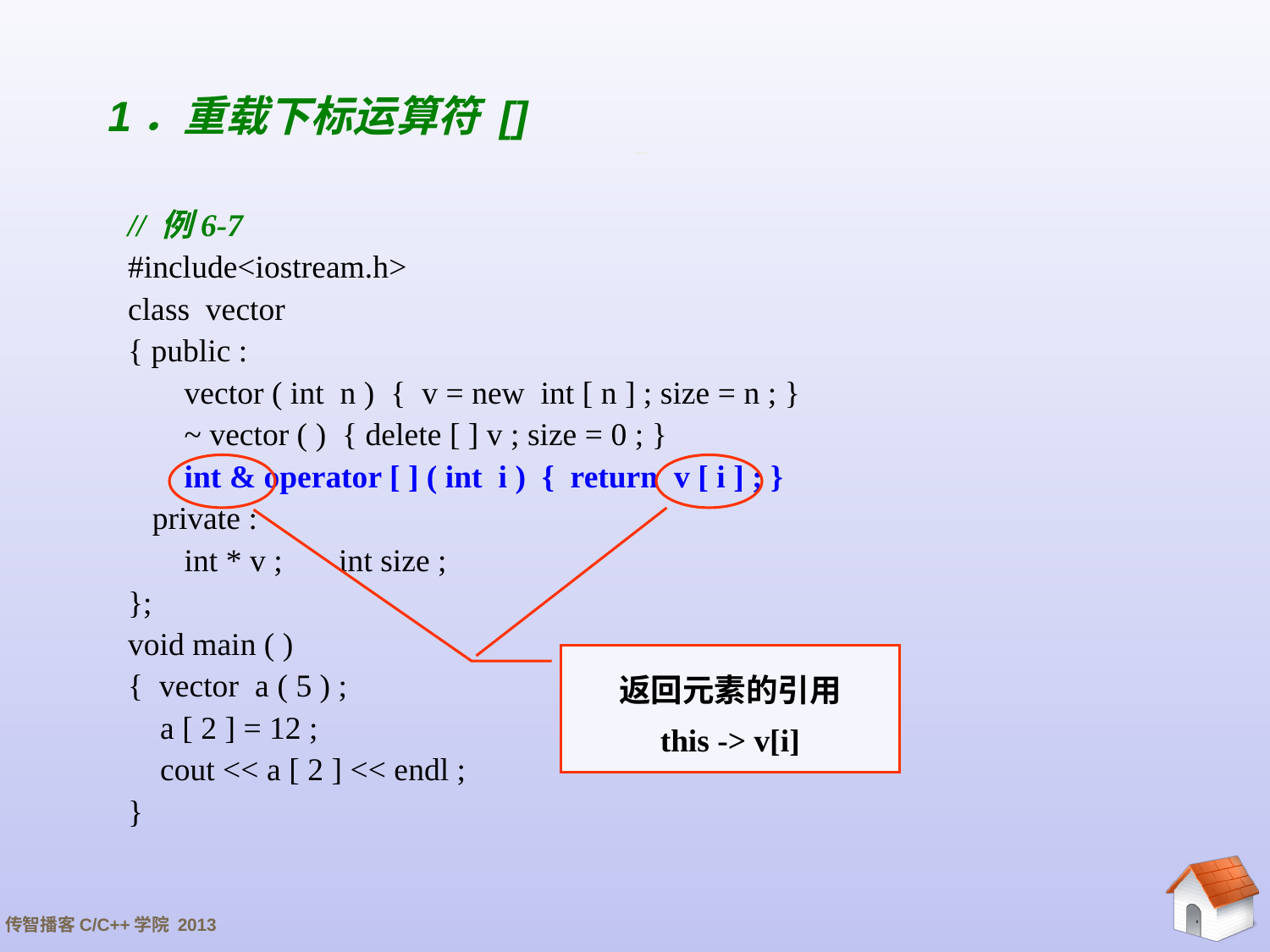

1．重载下标运算符 []
# 6.3.3  重载运算符[]和()
// 例6-7
#include<iostream.h>
class  vector
{ public :
       vector ( int  n )  {  v = new  int [ n ] ; size = n ; }
       ~ vector ( )  { delete [ ] v ; size = 0 ; }
       int & operator [ ] ( int  i )  {  return  v [ i ] ; }
   private :
       int * v ;       int size ;
};
void main ( )
{  vector  a ( 5 ) ;
    a [ 2 ] = 12 ;
    cout << a [ 2 ] << endl ;
}

返回元素的引用
this -> v[i]